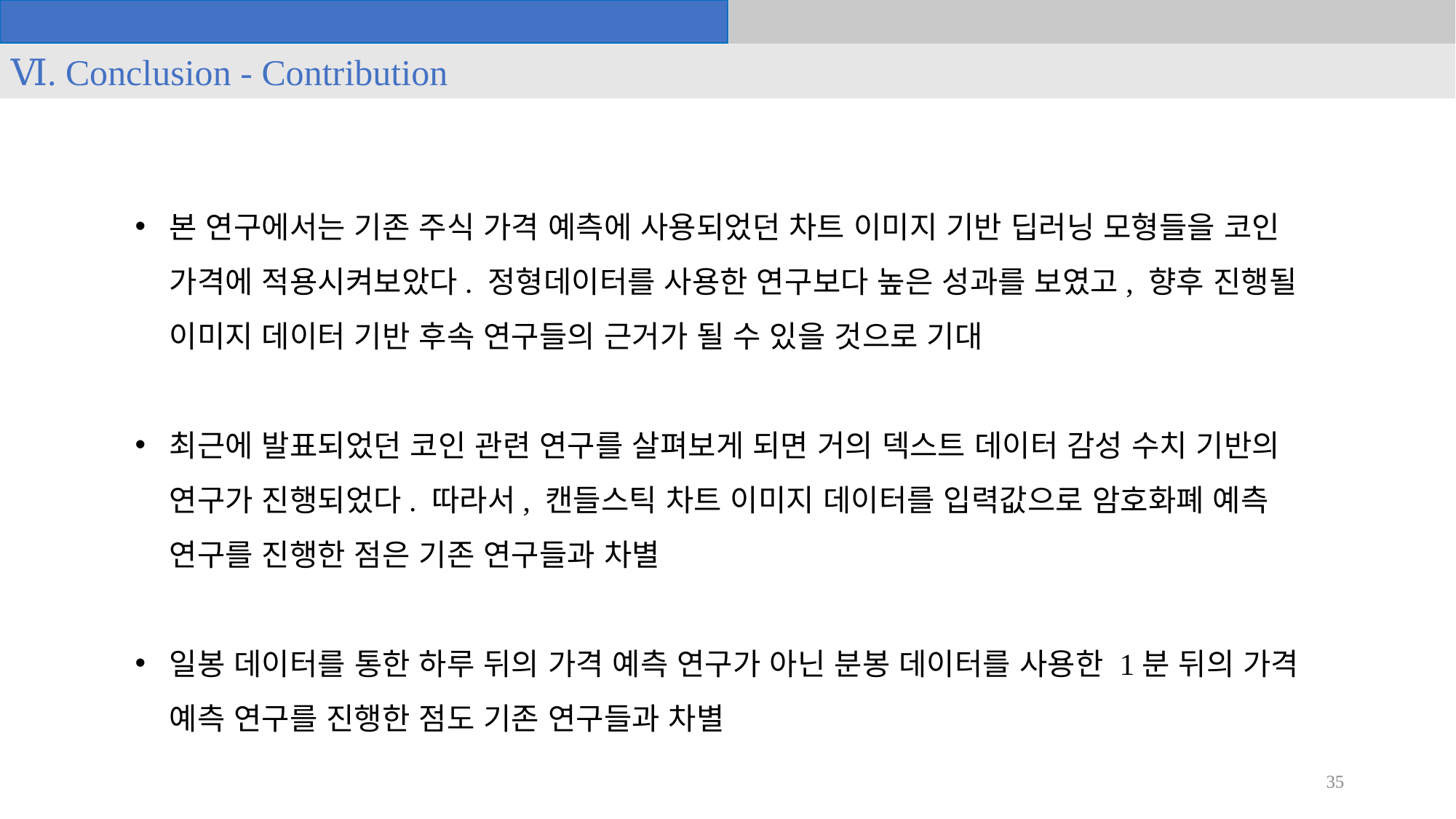

Ⅵ. Conclusion - Contribution
본 연구에서는 기존 주식 가격 예측에 사용되었던 차트 이미지 기반 딥러닝 모형들을 코인 가격에 적용시켜보았다. 정형데이터를 사용한 연구보다 높은 성과를 보였고, 향후 진행될 이미지 데이터 기반 후속 연구들의 근거가 될 수 있을 것으로 기대

최근에 발표되었던 코인 관련 연구를 살펴보게 되면 거의 덱스트 데이터 감성 수치 기반의 연구가 진행되었다. 따라서, 캔들스틱 차트 이미지 데이터를 입력값으로 암호화폐 예측 연구를 진행한 점은 기존 연구들과 차별

일봉 데이터를 통한 하루 뒤의 가격 예측 연구가 아닌 분봉 데이터를 사용한 1분 뒤의 가격 예측 연구를 진행한 점도 기존 연구들과 차별
35